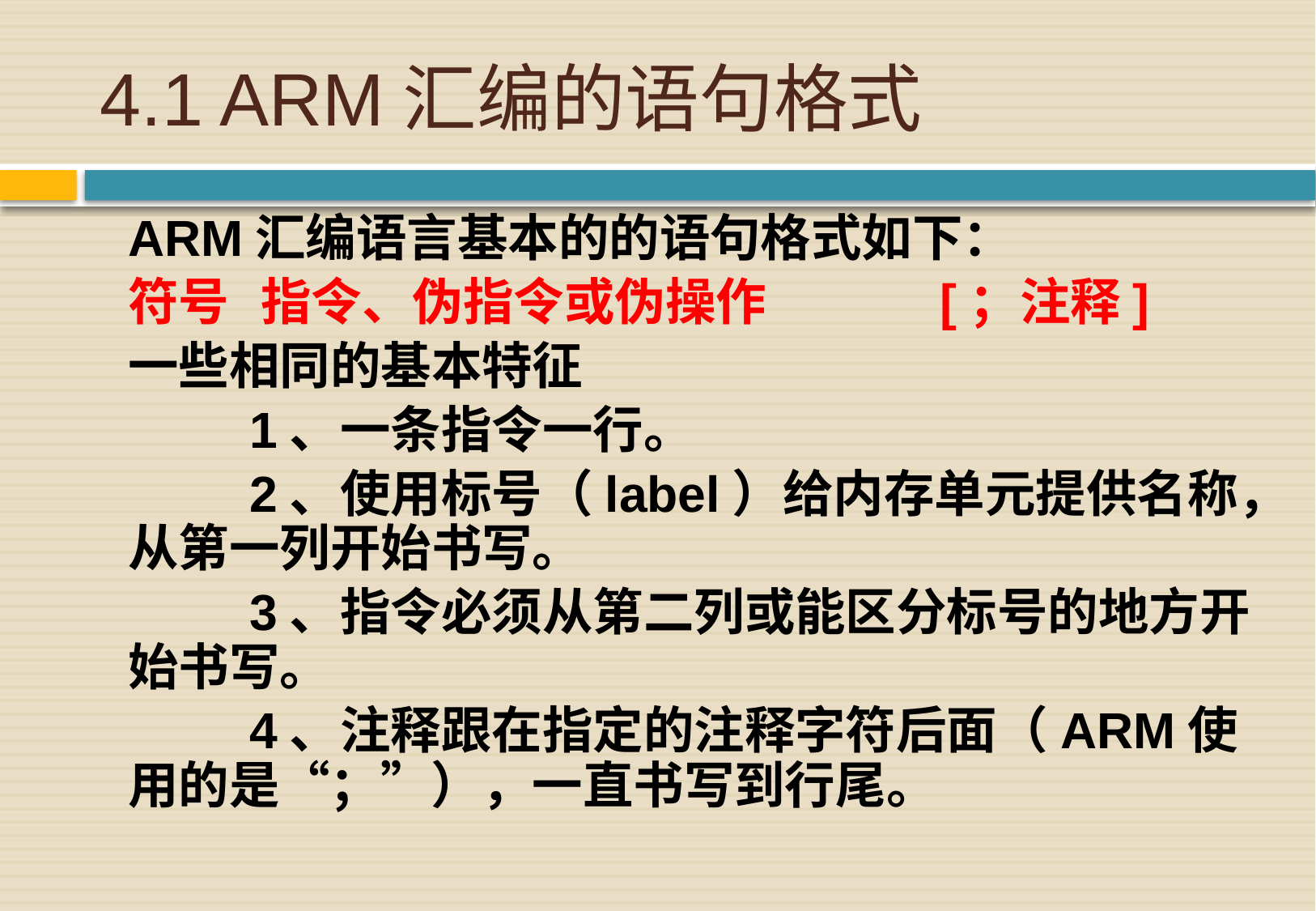

# 4.1 ARM汇编的语句格式
ARM汇编语言基本的的语句格式如下：
符号	 指令、伪指令或伪操作              [；注释]
一些相同的基本特征
	1、一条指令一行。
	2、使用标号（label）给内存单元提供名称，从第一列开始书写。
	3、指令必须从第二列或能区分标号的地方开始书写。
	4、注释跟在指定的注释字符后面（ARM使用的是“；”），一直书写到行尾。